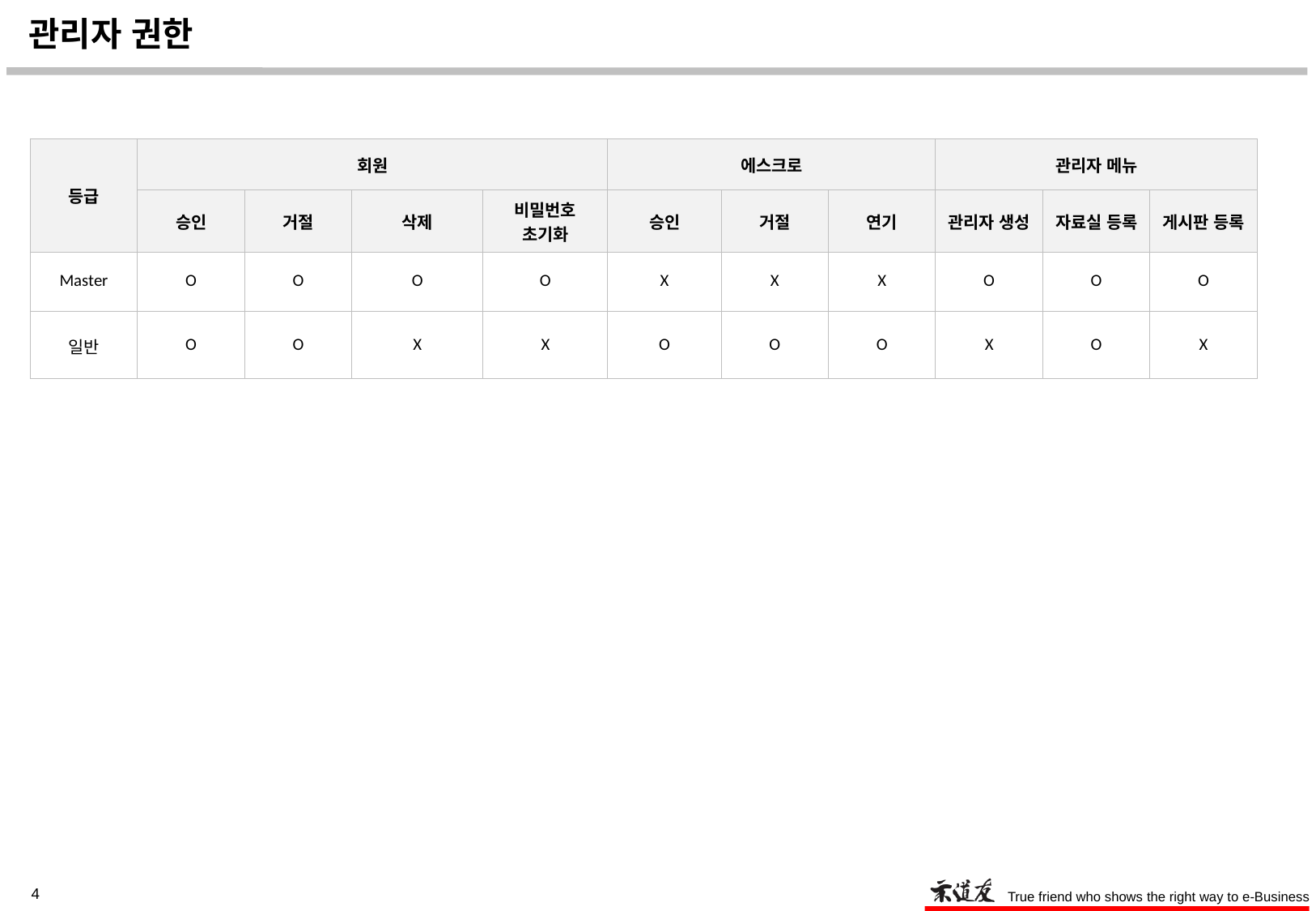

# 관리자 권한
| 등급 | 회원 |  |  |  | 에스크로 |  |  | 관리자 메뉴 |  |  |
| --- | --- | --- | --- | --- | --- | --- | --- | --- | --- | --- |
|  | 승인 | 거절 | 삭제 | 비밀번호 초기화 | 승인 | 거절 | 연기 | 관리자 생성 | 자료실 등록 | 게시판 등록 |
| Master | O | O | O | O | X | X | X | O | O | O |
| 일반 | O | O | X | X | O | O | O | X | O | X |